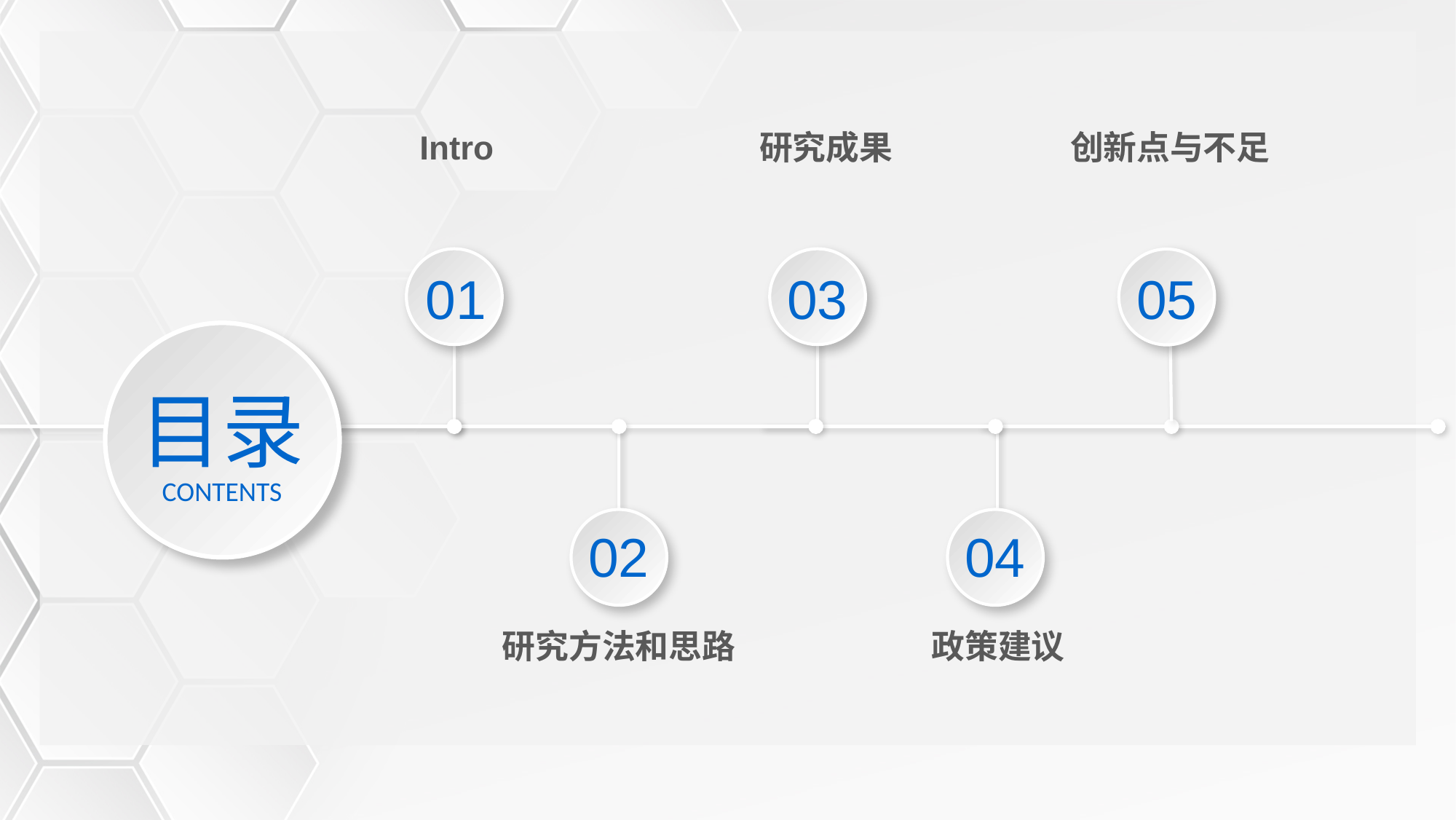

研究成果

Intro

创新点与不足

01

03

05

目录
CONTENTS

02

04
研究方法和思路

政策建议